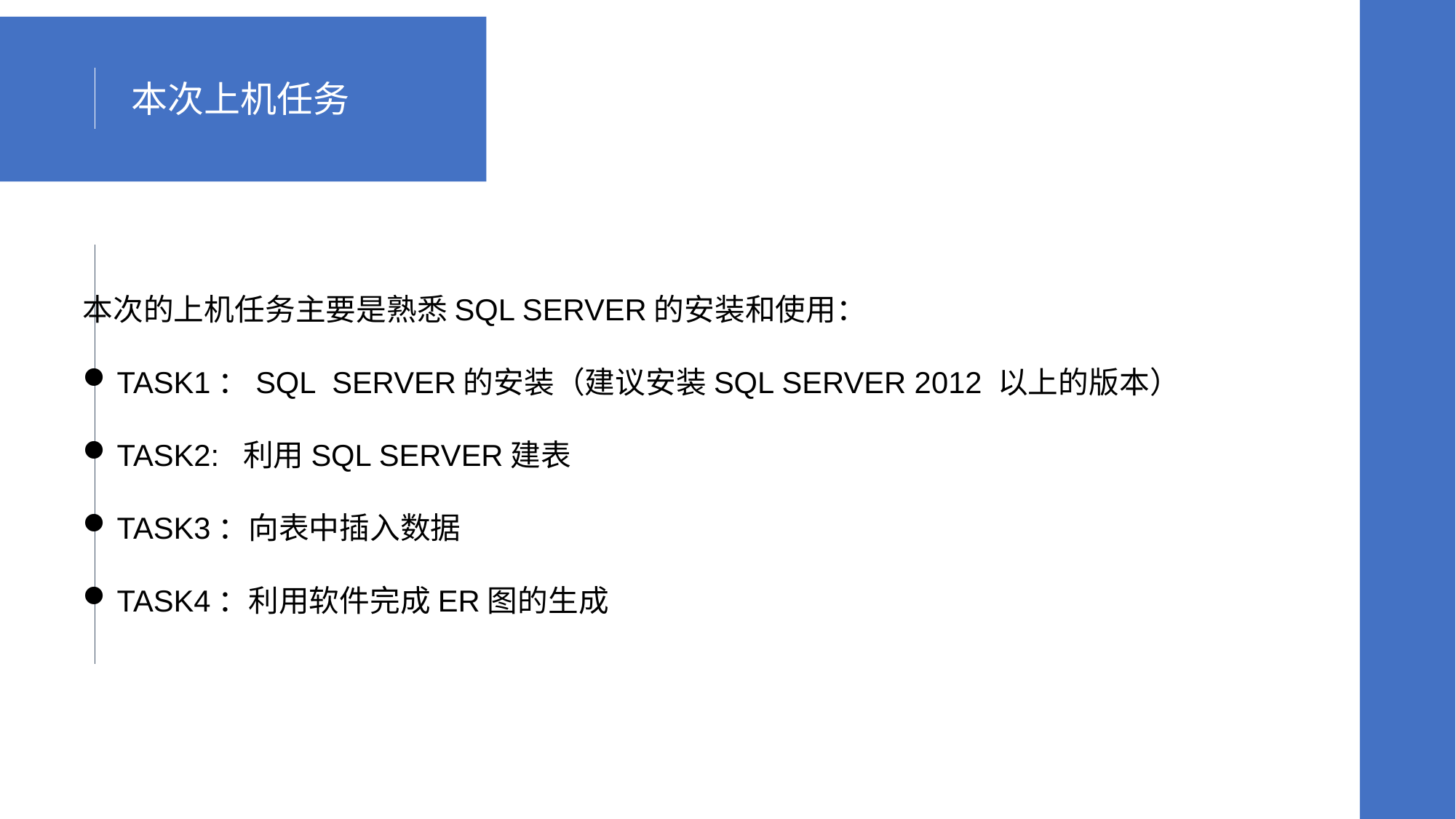

本次上机任务
本次的上机任务主要是熟悉SQL SERVER的安装和使用：

TASK1：SQL  SERVER的安装（建议安装SQL SERVER 2012 以上的版本）

TASK2:  利用SQL SERVER建表

TASK3：向表中插入数据

TASK4：利用软件完成ER图的生成